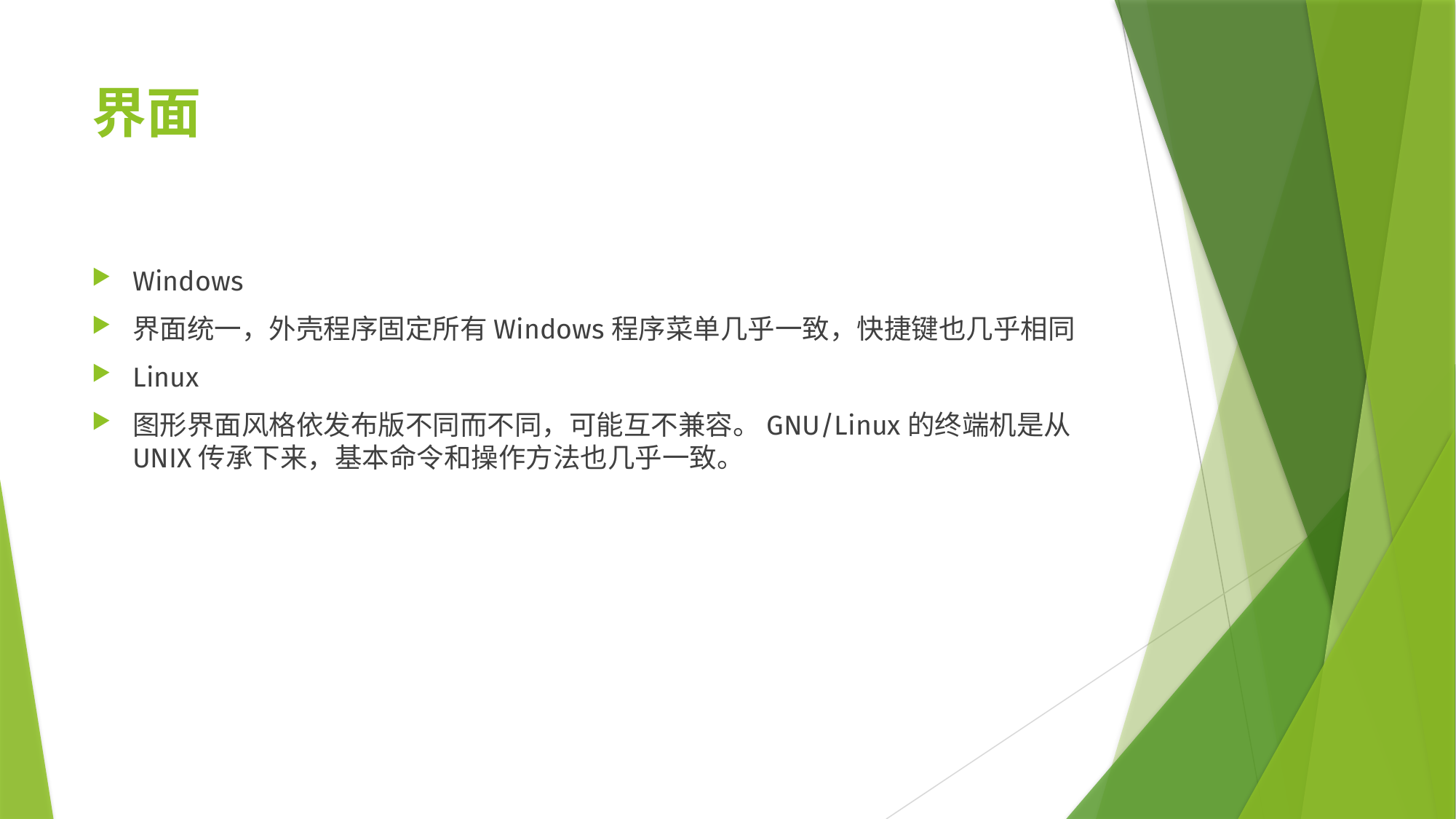

# 界面
Windows
界面统一，外壳程序固定所有Windows程序菜单几乎一致，快捷键也几乎相同
Linux
图形界面风格依发布版不同而不同，可能互不兼容。GNU/Linux的终端机是从UNIX传承下来，基本命令和操作方法也几乎一致。